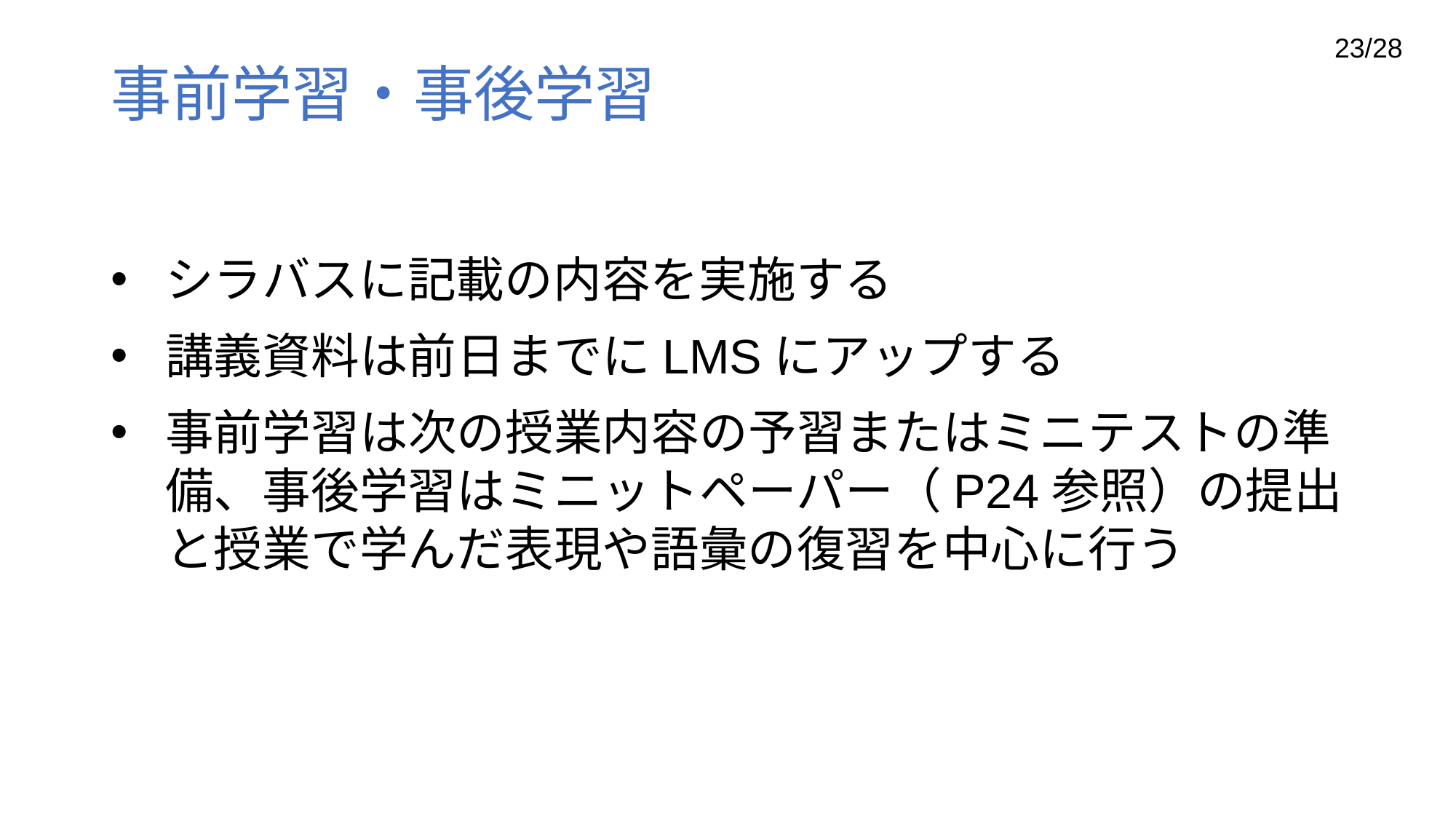

23/28
# 事前学習・事後学習
シラバスに記載の内容を実施する
講義資料は前日までにLMSにアップする
事前学習は次の授業内容の予習またはミニテストの準備、事後学習はミニットペーパー（P24参照）の提出と授業で学んだ表現や語彙の復習を中心に行う